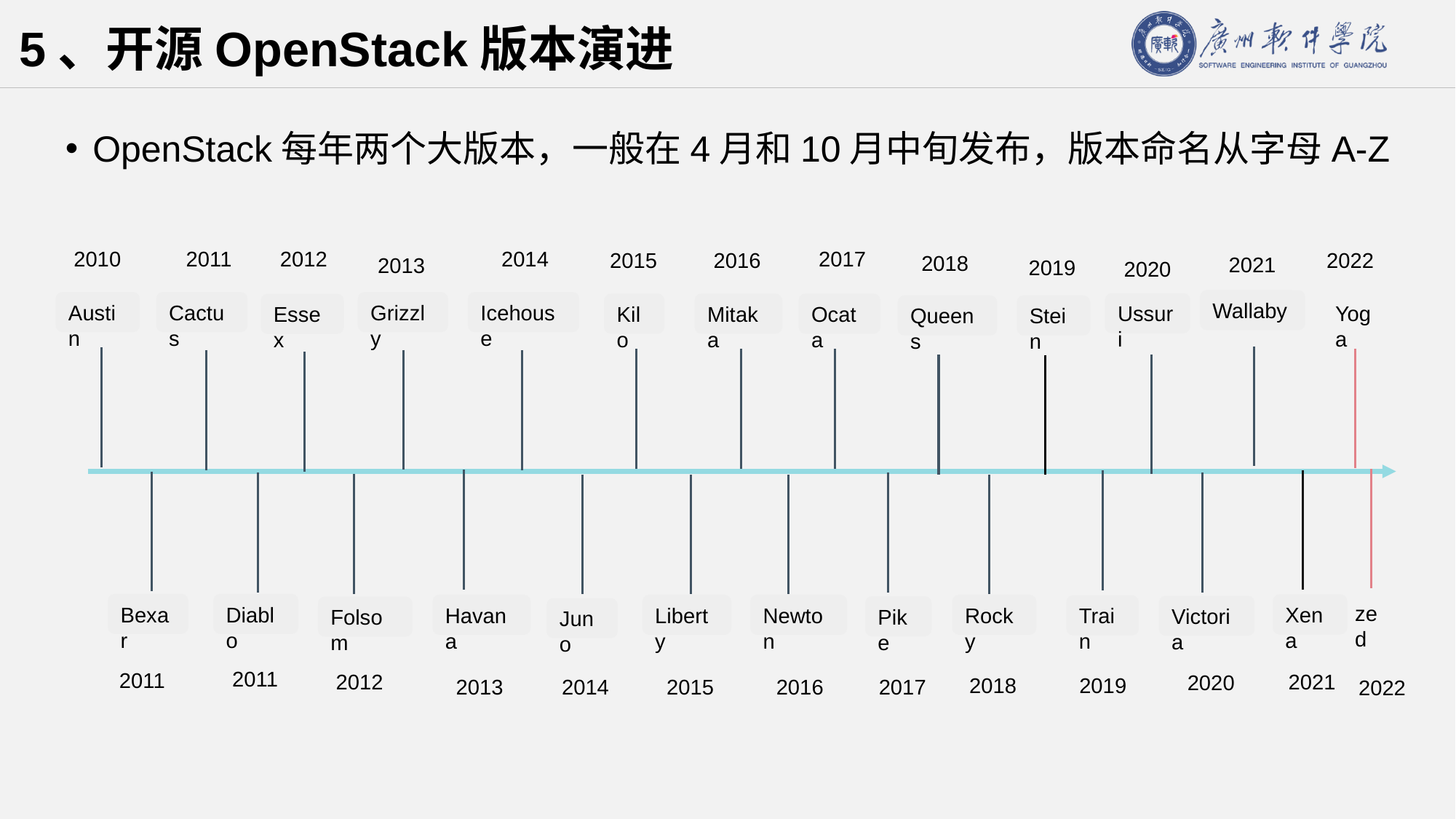

# 5、开源OpenStack版本演进
OpenStack每年两个大版本，一般在4月和10月中旬发布，版本命名从字母A-Z
2012
2010
2011
2014
2017
2015
2016
2018
2013
   2019
Cactus
Austin
Grizzly
Icehouse
Kilo
Mitaka
Ocata
Essex
Queens
Stein
Diablo
Bexar
Havana
Liberty
Newton
Rocky
Pike
Folsom
Juno
2011
2011
2012
2018
2013
2014
2015
2016
2017
2021
2022
2020
Wallaby
Ussuri
Yoga
zed
Xena
Train
Victoria
2021
2020
2019
2022